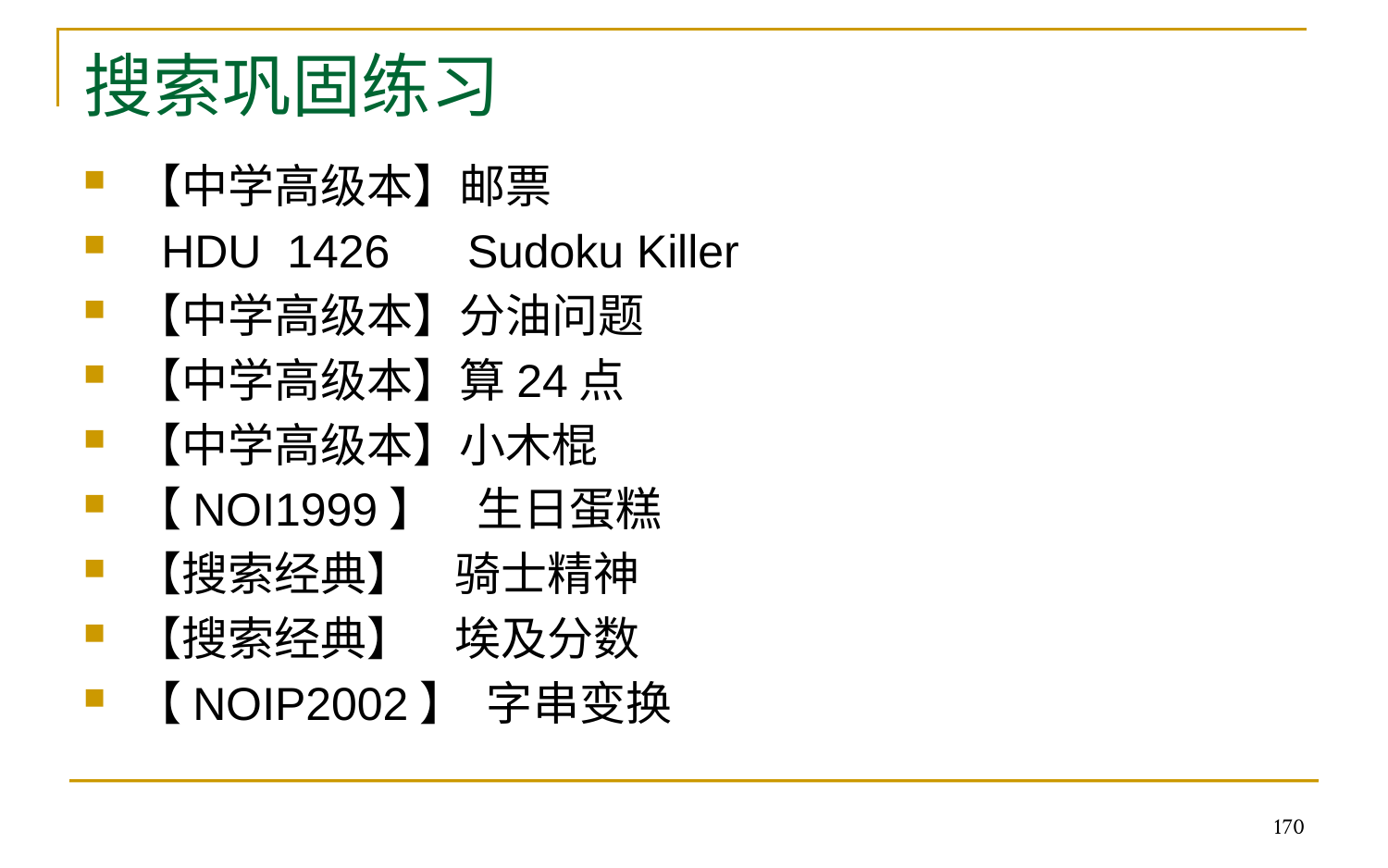

# 搜索巩固练习
【中学高级本】邮票
  HDU  1426      Sudoku Killer
【中学高级本】分油问题
【中学高级本】算24点
【中学高级本】小木棍
【NOI1999】    生日蛋糕
【搜索经典】    骑士精神
【搜索经典】    埃及分数
【NOIP2002】  字串变换
170